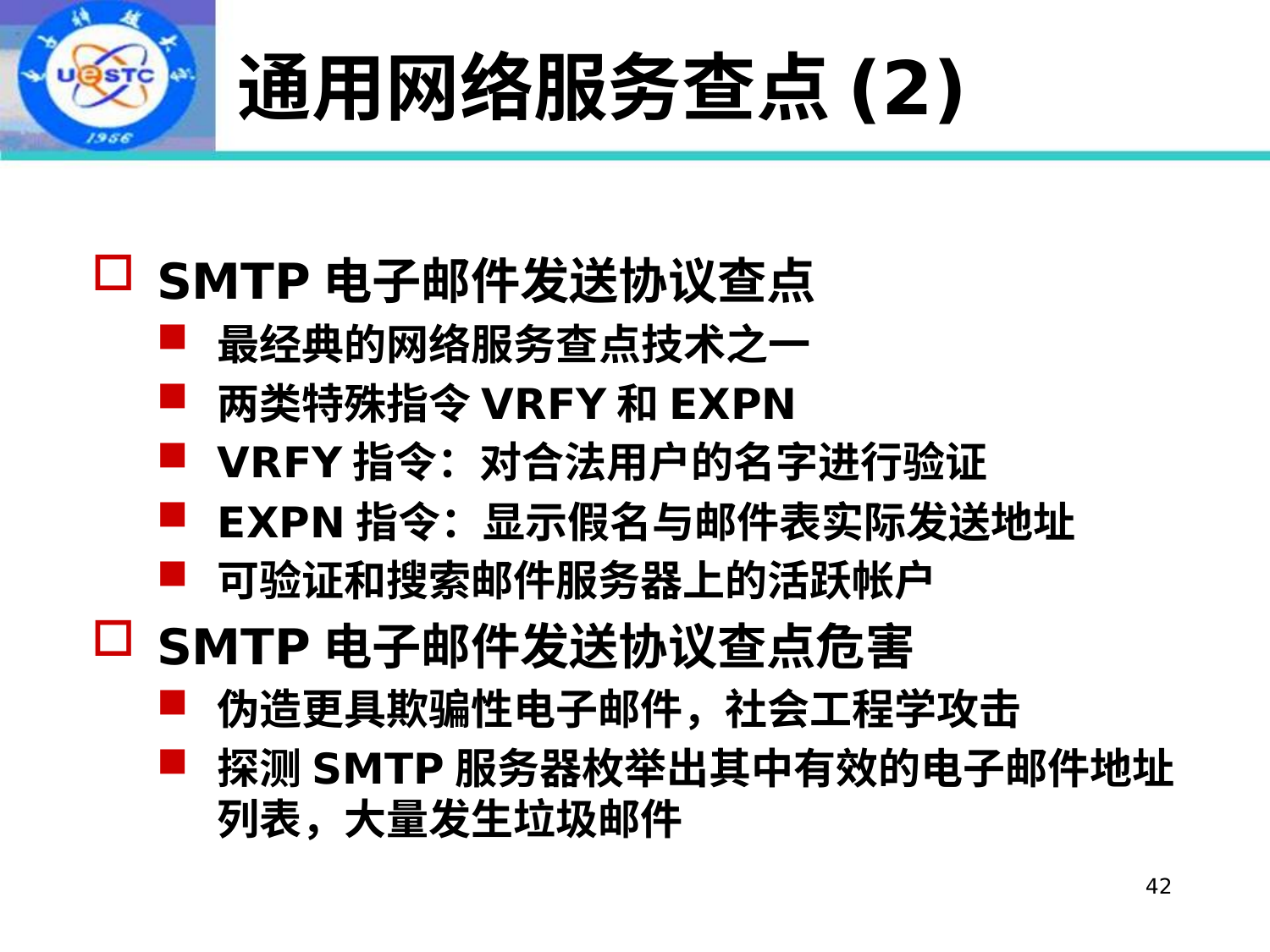

# 通用网络服务查点(2)
SMTP电子邮件发送协议查点
最经典的网络服务查点技术之一
两类特殊指令VRFY和EXPN
VRFY指令：对合法用户的名字进行验证
EXPN指令：显示假名与邮件表实际发送地址
可验证和搜索邮件服务器上的活跃帐户
SMTP电子邮件发送协议查点危害
伪造更具欺骗性电子邮件，社会工程学攻击
探测SMTP服务器枚举出其中有效的电子邮件地址列表，大量发生垃圾邮件
42